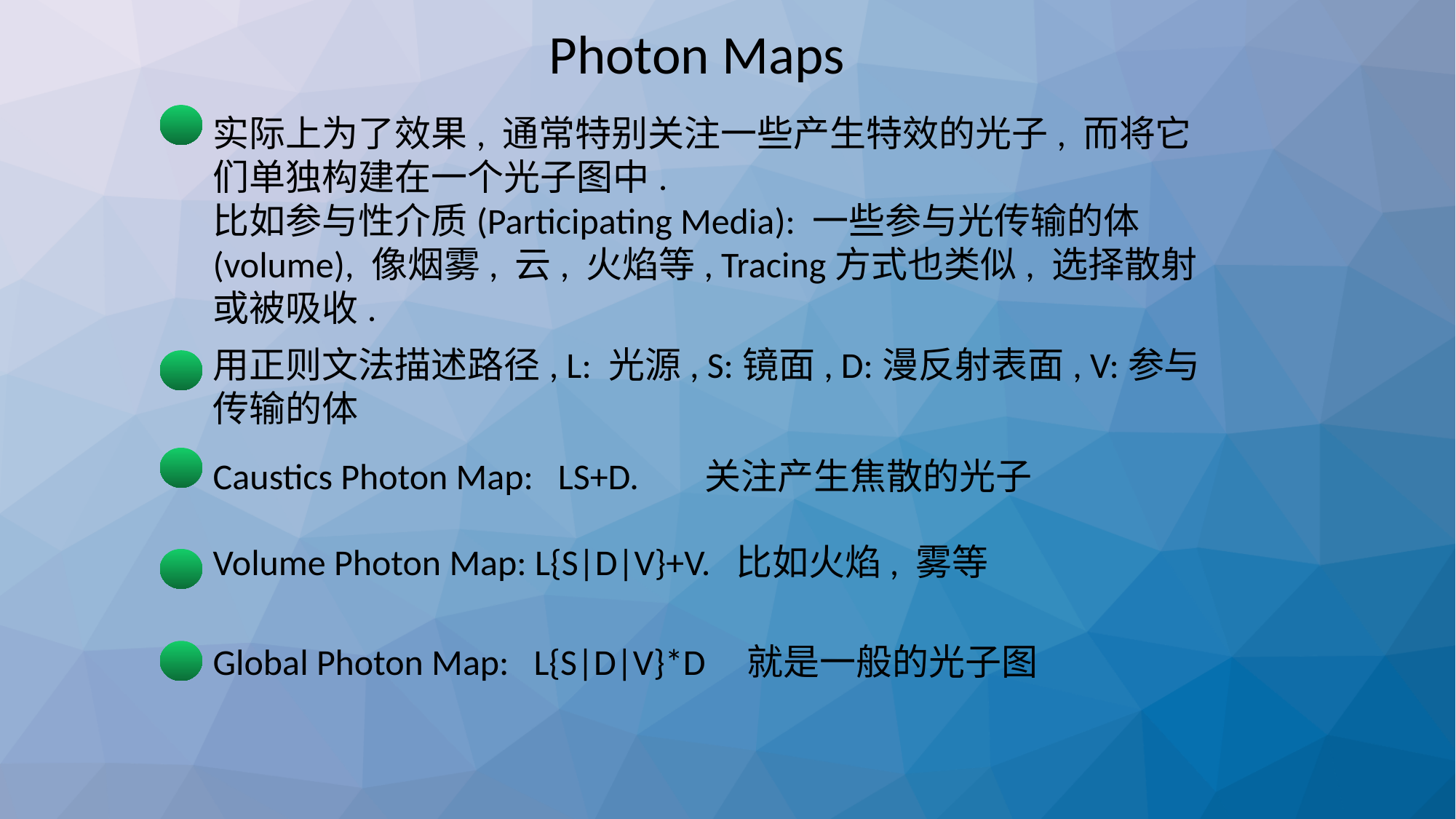

Photon Maps

实际上为了效果, 通常特别关注一些产生特效的光子, 而将它们单独构建在一个光子图中.
比如参与性介质(Participating Media): 一些参与光传输的体(volume), 像烟雾, 云, 火焰等, Tracing方式也类似, 选择散射或被吸收.
用正则文法描述路径, L: 光源, S:镜面, D:漫反射表面, V:参与传输的体

Caustics Photon Map:   LS+D.       关注产生焦散的光子
Volume Photon Map: L{S|D|V}+V.  比如火焰, 雾等

Global Photon Map:   L{S|D|V}*D    就是一般的光子图